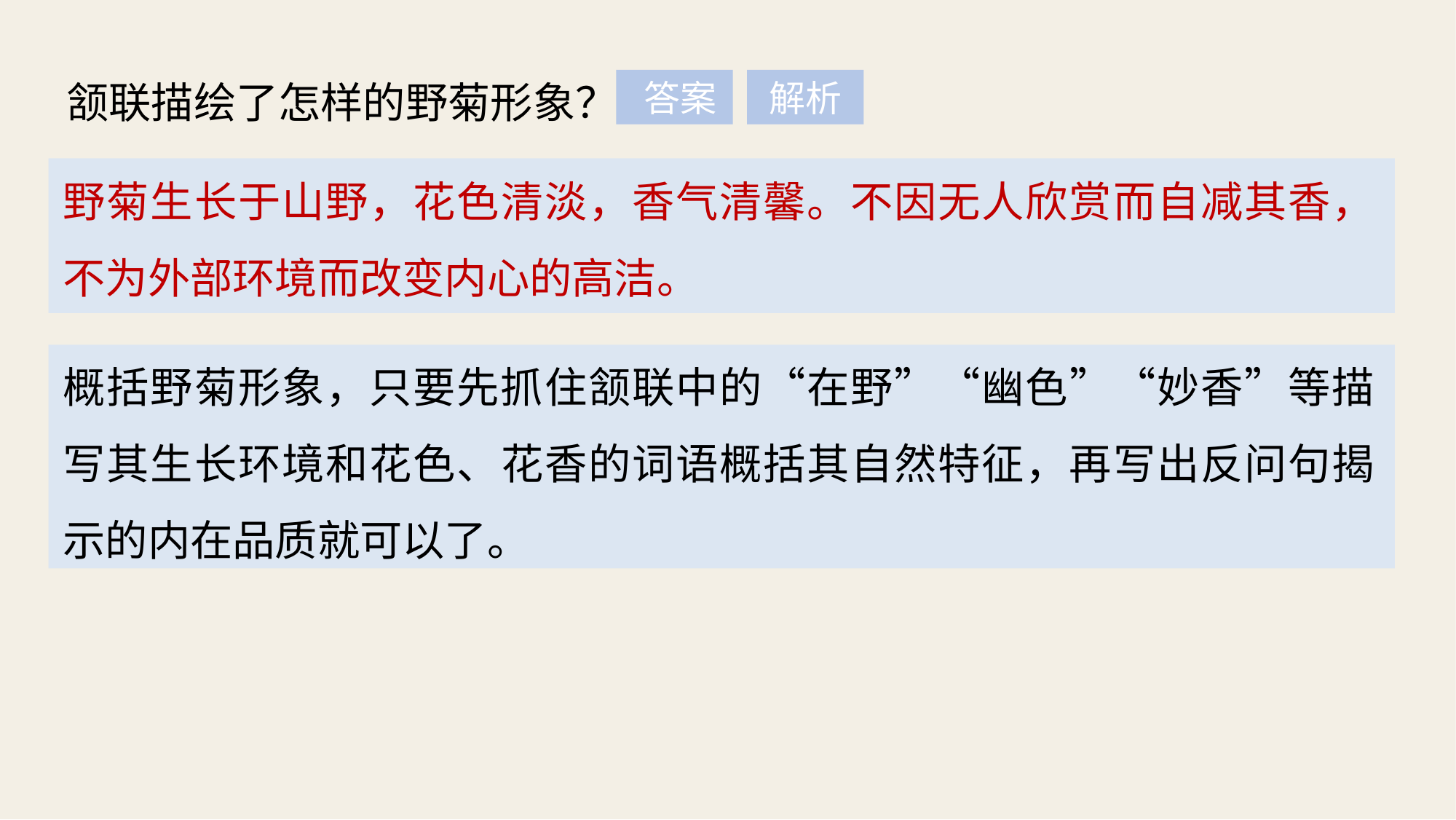

颔联描绘了怎样的野菊形象？
解析
 答案
野菊生长于山野，花色清淡，香气清馨。不因无人欣赏而自减其香，不为外部环境而改变内心的高洁。

概括野菊形象，只要先抓住颔联中的“在野”“幽色”“妙香”等描写其生长环境和花色、花香的词语概括其自然特征，再写出反问句揭示的内在品质就可以了。